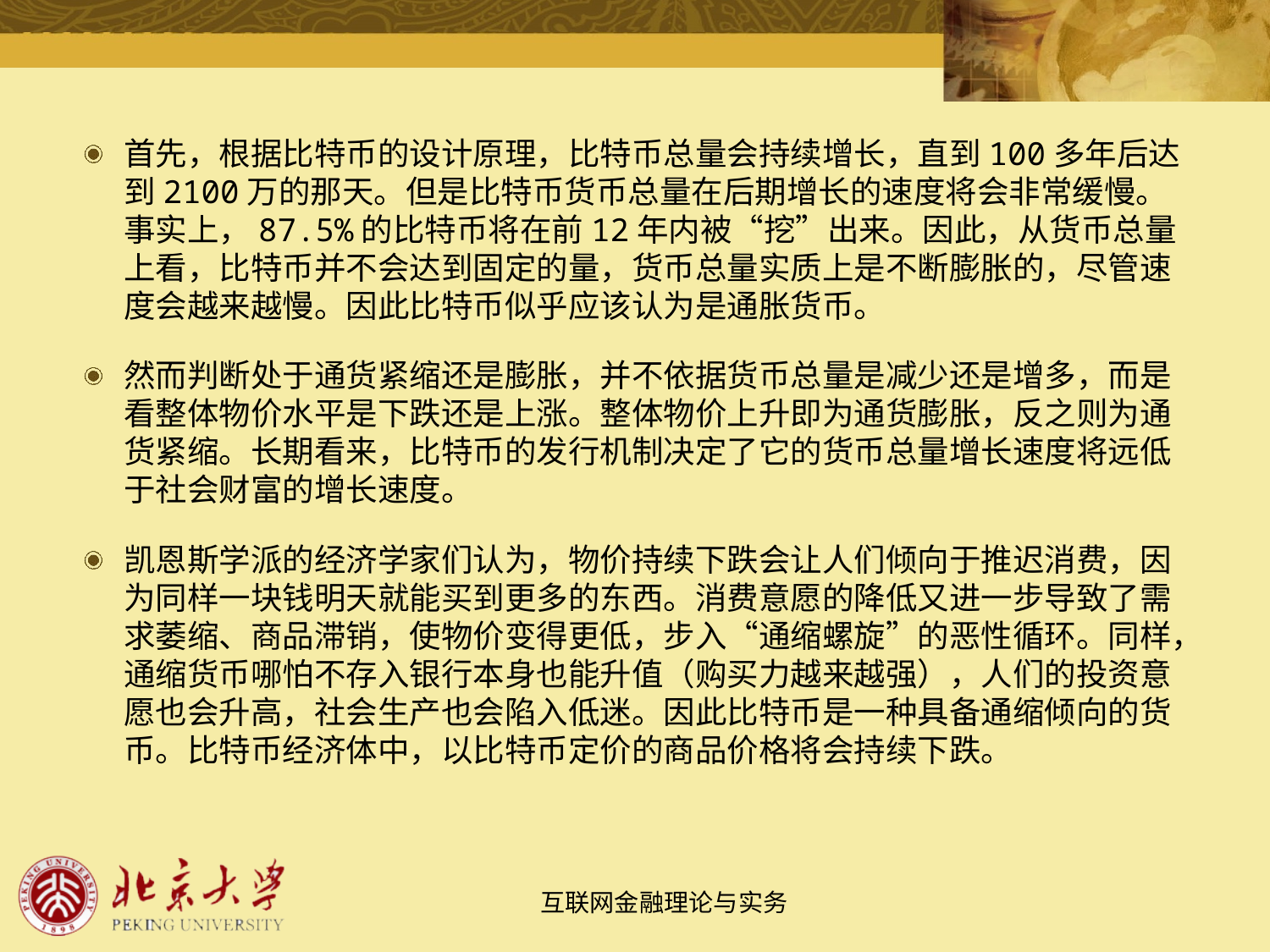

首先，根据比特币的设计原理，比特币总量会持续增长，直到100多年后达到2100万的那天。但是比特币货币总量在后期增长的速度将会非常缓慢。事实上，87.5%的比特币将在前12年内被“挖”出来。因此，从货币总量上看，比特币并不会达到固定的量，货币总量实质上是不断膨胀的，尽管速度会越来越慢。因此比特币似乎应该认为是通胀货币。
然而判断处于通货紧缩还是膨胀，并不依据货币总量是减少还是增多，而是看整体物价水平是下跌还是上涨。整体物价上升即为通货膨胀，反之则为通货紧缩。长期看来，比特币的发行机制决定了它的货币总量增长速度将远低于社会财富的增长速度。
凯恩斯学派的经济学家们认为，物价持续下跌会让人们倾向于推迟消费，因为同样一块钱明天就能买到更多的东西。消费意愿的降低又进一步导致了需求萎缩、商品滞销，使物价变得更低，步入“通缩螺旋”的恶性循环。同样，通缩货币哪怕不存入银行本身也能升值（购买力越来越强），人们的投资意愿也会升高，社会生产也会陷入低迷。因此比特币是一种具备通缩倾向的货币。比特币经济体中，以比特币定价的商品价格将会持续下跌。